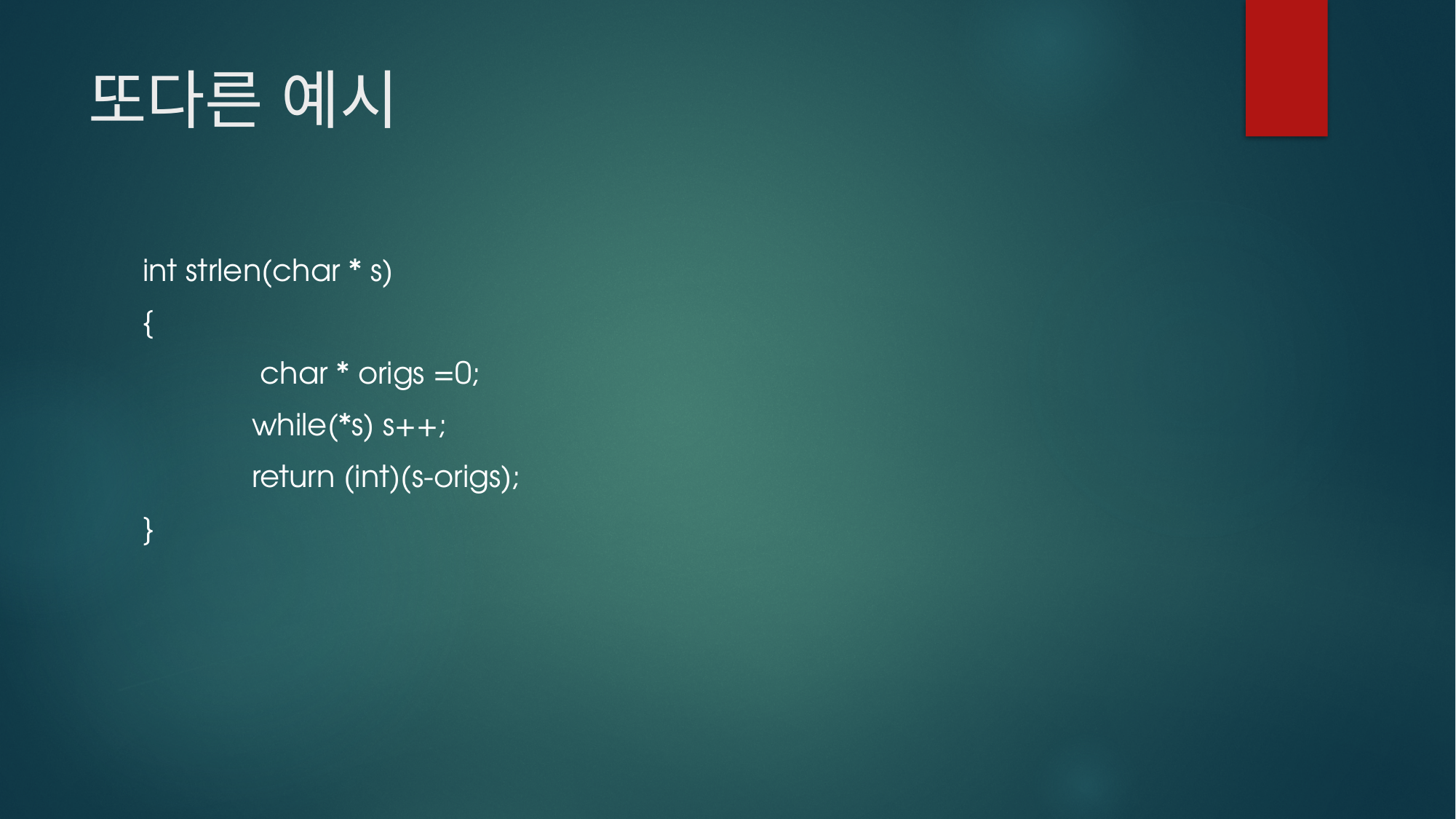

# 또다른 예시
int strlen(char * s)
{
	 char * origs =0;
	while(*s) s++;
	return (int)(s-origs);
}